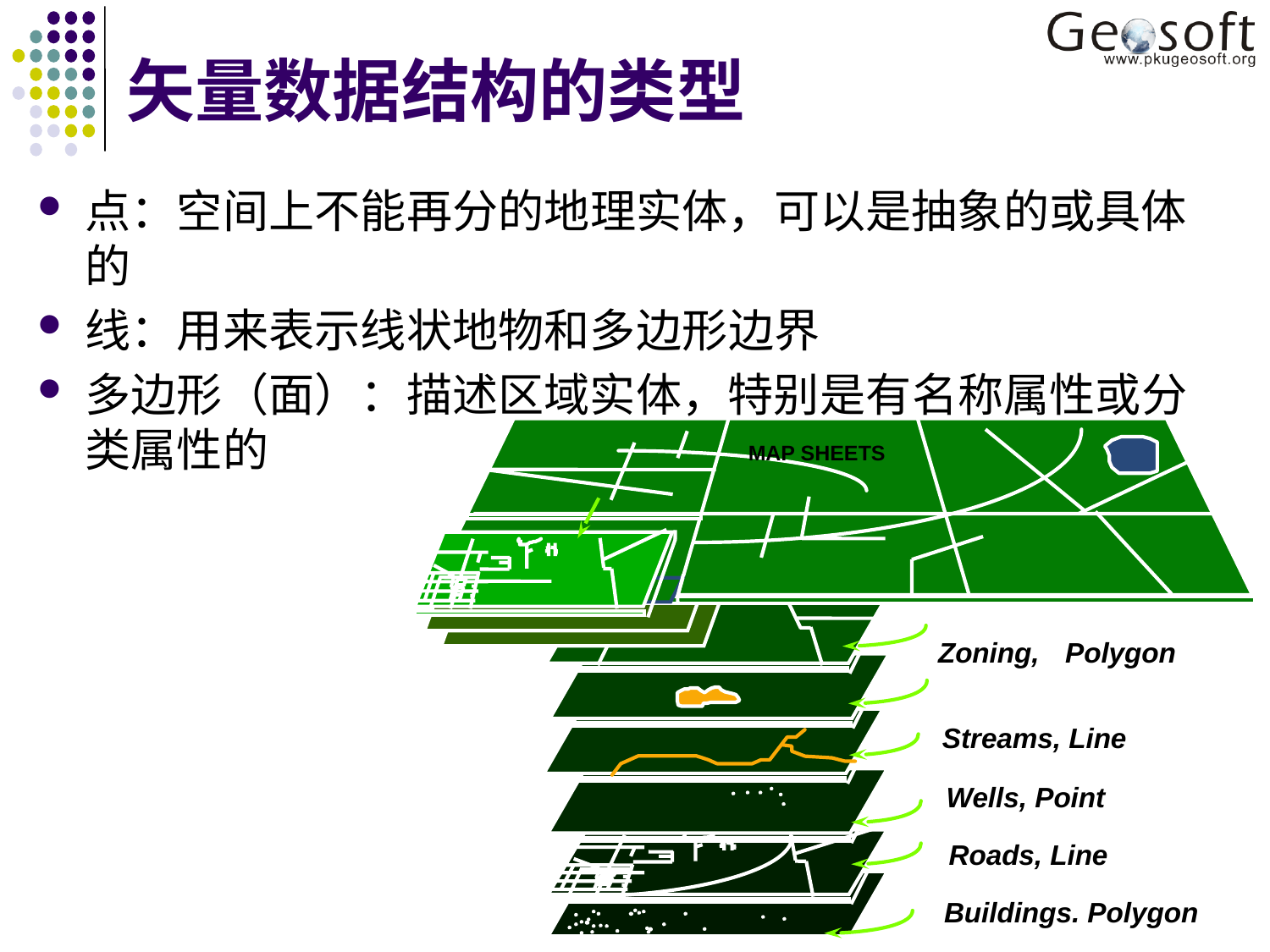

# 矢量数据结构的类型
点：空间上不能再分的地理实体，可以是抽象的或具体的
线：用来表示线状地物和多边形边界
多边形（面）：描述区域实体，特别是有名称属性或分类属性的

MAP SHEETS

Zoning,	Polygon

Streams, Line

Wells, Point

Roads, Line

Buildings. Polygon